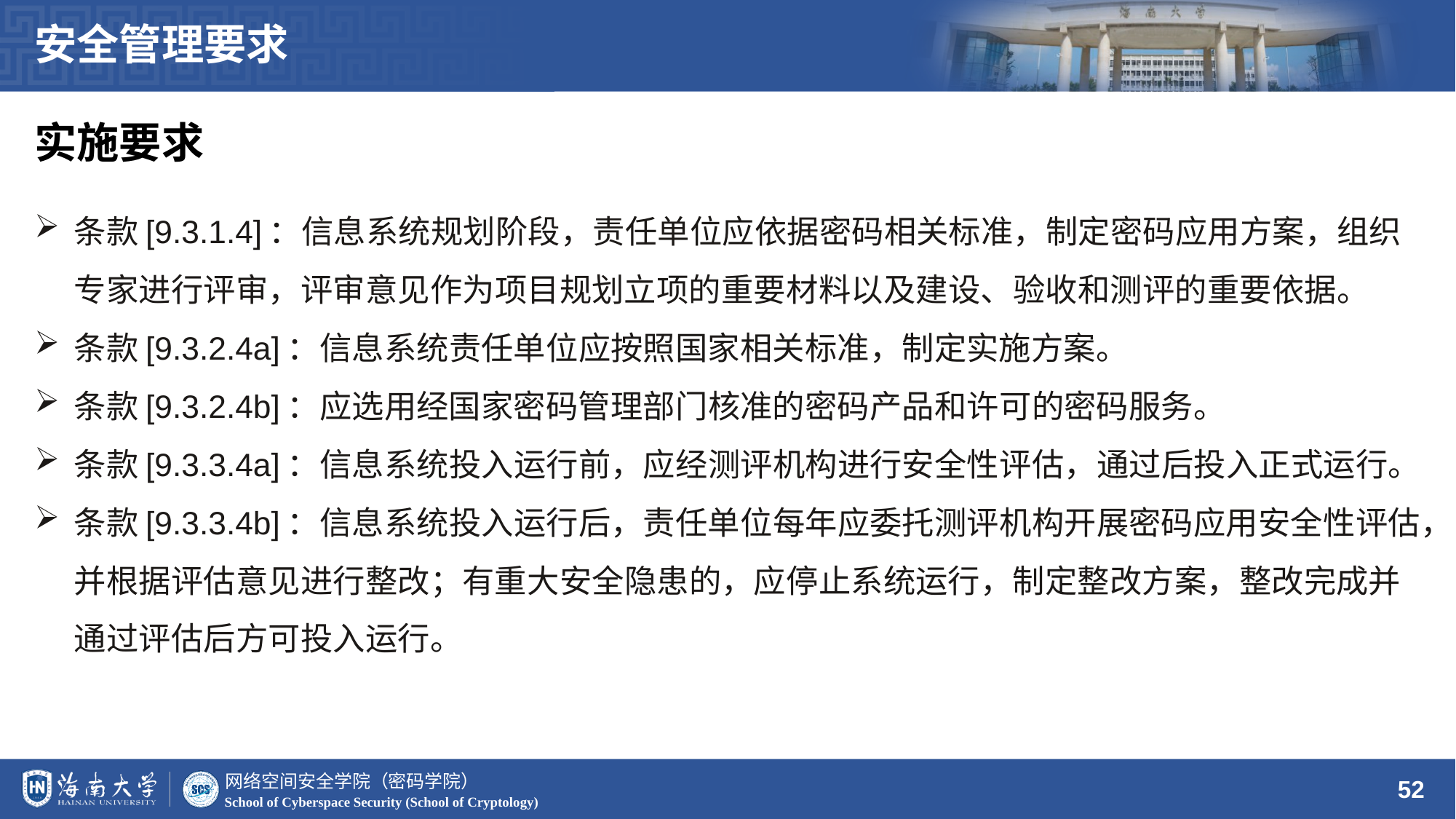

安全管理要求
实施要求
条款[9.3.1.4]：信息系统规划阶段，责任单位应依据密码相关标准，制定密码应用方案，组织专家进行评审，评审意见作为项目规划立项的重要材料以及建设、验收和测评的重要依据。
条款[9.3.2.4a]：信息系统责任单位应按照国家相关标准，制定实施方案。
条款[9.3.2.4b]：应选用经国家密码管理部门核准的密码产品和许可的密码服务。
条款[9.3.3.4a]：信息系统投入运行前，应经测评机构进行安全性评估，通过后投入正式运行。
条款[9.3.3.4b]：信息系统投入运行后，责任单位每年应委托测评机构开展密码应用安全性评估，并根据评估意见进行整改；有重大安全隐患的，应停止系统运行，制定整改方案，整改完成并通过评估后方可投入运行。
52